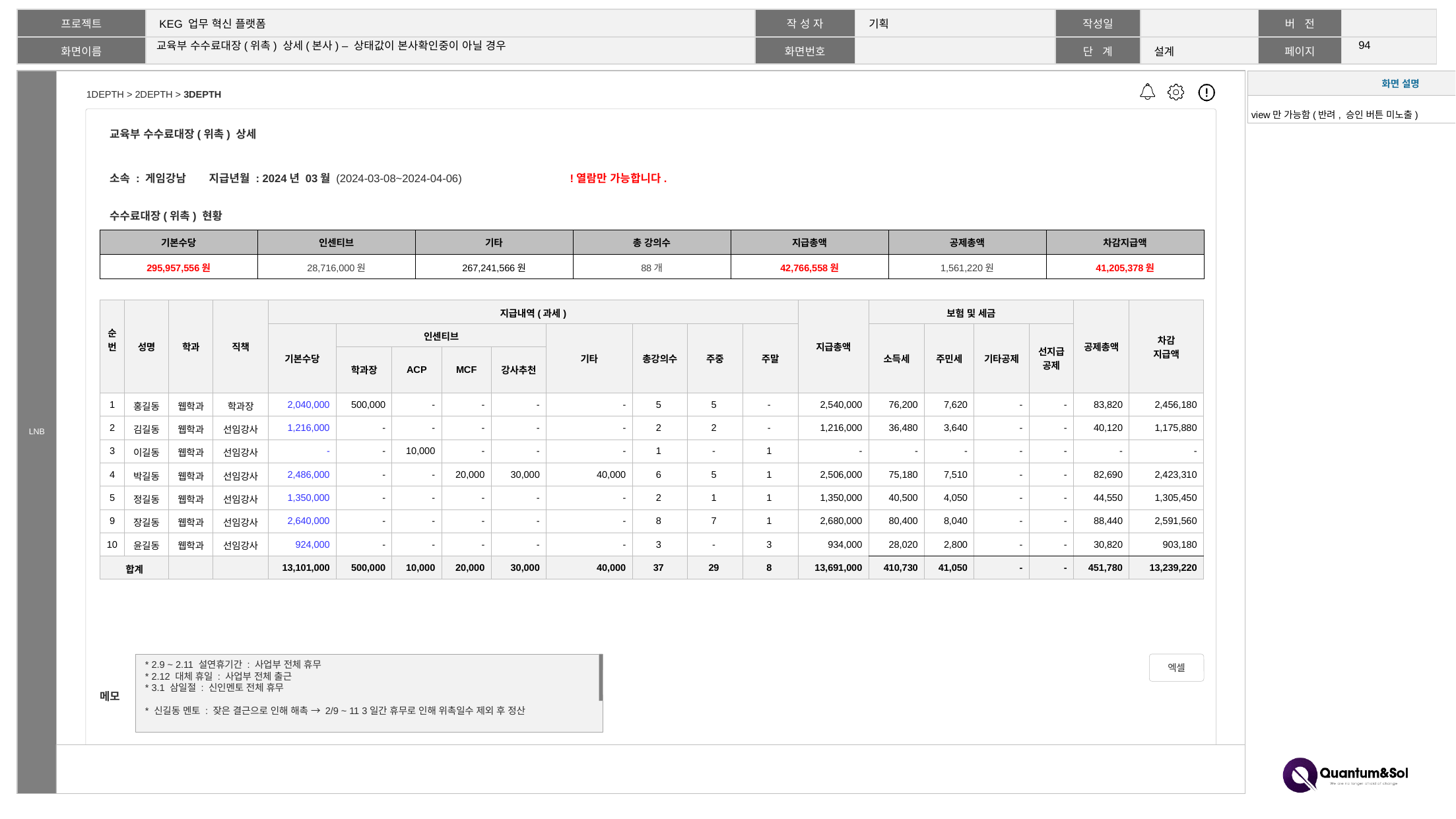

94

# 교육부 수수료대장(위촉) 상세(본사) – 상태값이 본사확인중이 아닐 경우
| 화면 설명 |
| --- |
| view만 가능함(반려, 승인 버튼 미노출) |
교육부 수수료대장(위촉) 상세
소속 : 게임강남
지급년월 : 2024년 03월 (2024-03-08~2024-04-06)
!열람만 가능합니다.
수수료대장(위촉) 현황
| 기본수당 | 인센티브 | 기타 | 총 강의수 | 지급총액 | 공제총액 | 차감지급액 |
| --- | --- | --- | --- | --- | --- | --- |
| 295,957,556원 | 28,716,000원 | 267,241,566원 | 88개 | 42,766,558원 | 1,561,220원 | 41,205,378원 |
| 순번 | 성명 | 학과 | 직책 | 지급내역(과세) |  |  |  |  |  |  |  |  | 지급총액 | 보험 및 세금 |  |  |  | 공제총액 | 차감 지급액 |
| --- | --- | --- | --- | --- | --- | --- | --- | --- | --- | --- | --- | --- | --- | --- | --- | --- | --- | --- | --- |
|  |  |  |  | 기본수당 | 인센티브 |  |  |  | 기타 | 총강의수 | 주중 | 주말 |  | 소득세 | 주민세 | 기타공제 | 선지급 공제 |  |  |
|  |  |  |  |  | 학과장 | ACP | MCF | 강사추천 |  |  |  |  |  |  |  |  |  |  |  |
| 1 | 홍길동 | 웹학과 | 학과장 | 2,040,000 | 500,000 | - | - | - | - | 5 | 5 | - | 2,540,000 | 76,200 | 7,620 | - | - | 83,820 | 2,456,180 |
| 2 | 김길동 | 웹학과 | 선임강사 | 1,216,000 | - | - | - | - | - | 2 | 2 | - | 1,216,000 | 36,480 | 3,640 | - | - | 40,120 | 1,175,880 |
| 3 | 이길동 | 웹학과 | 선임강사 | - | - | 10,000 | - | - | - | 1 | - | 1 | - | - | - | - | - | - | - |
| 4 | 박길동 | 웹학과 | 선임강사 | 2,486,000 | - | - | 20,000 | 30,000 | 40,000 | 6 | 5 | 1 | 2,506,000 | 75,180 | 7,510 | - | - | 82,690 | 2,423,310 |
| 5 | 정길동 | 웹학과 | 선임강사 | 1,350,000 | - | - | - | - | - | 2 | 1 | 1 | 1,350,000 | 40,500 | 4,050 | - | - | 44,550 | 1,305,450 |
| 9 | 장길동 | 웹학과 | 선임강사 | 2,640,000 | - | - | - | - | - | 8 | 7 | 1 | 2,680,000 | 80,400 | 8,040 | - | - | 88,440 | 2,591,560 |
| 10 | 윤길동 | 웹학과 | 선임강사 | 924,000 | - | - | - | - | - | 3 | - | 3 | 934,000 | 28,020 | 2,800 | - | - | 30,820 | 903,180 |
| 합계 |  |  |  | 13,101,000 | 500,000 | 10,000 | 20,000 | 30,000 | 40,000 | 37 | 29 | 8 | 13,691,000 | 410,730 | 41,050 | - | - | 451,780 | 13,239,220 |
* 2.9 ~ 2.11 설연휴기간 : 사업부 전체 휴무
* 2.12 대체 휴일 : 사업부 전체 출근
* 3.1 삼일절 : 신인멘토 전체 휴무

* 신길동 멘토 : 잦은 결근으로 인해 해촉 → 2/9 ~ 11 3일간 휴무로 인해 위촉일수 제외 후 정산

엑셀
메모